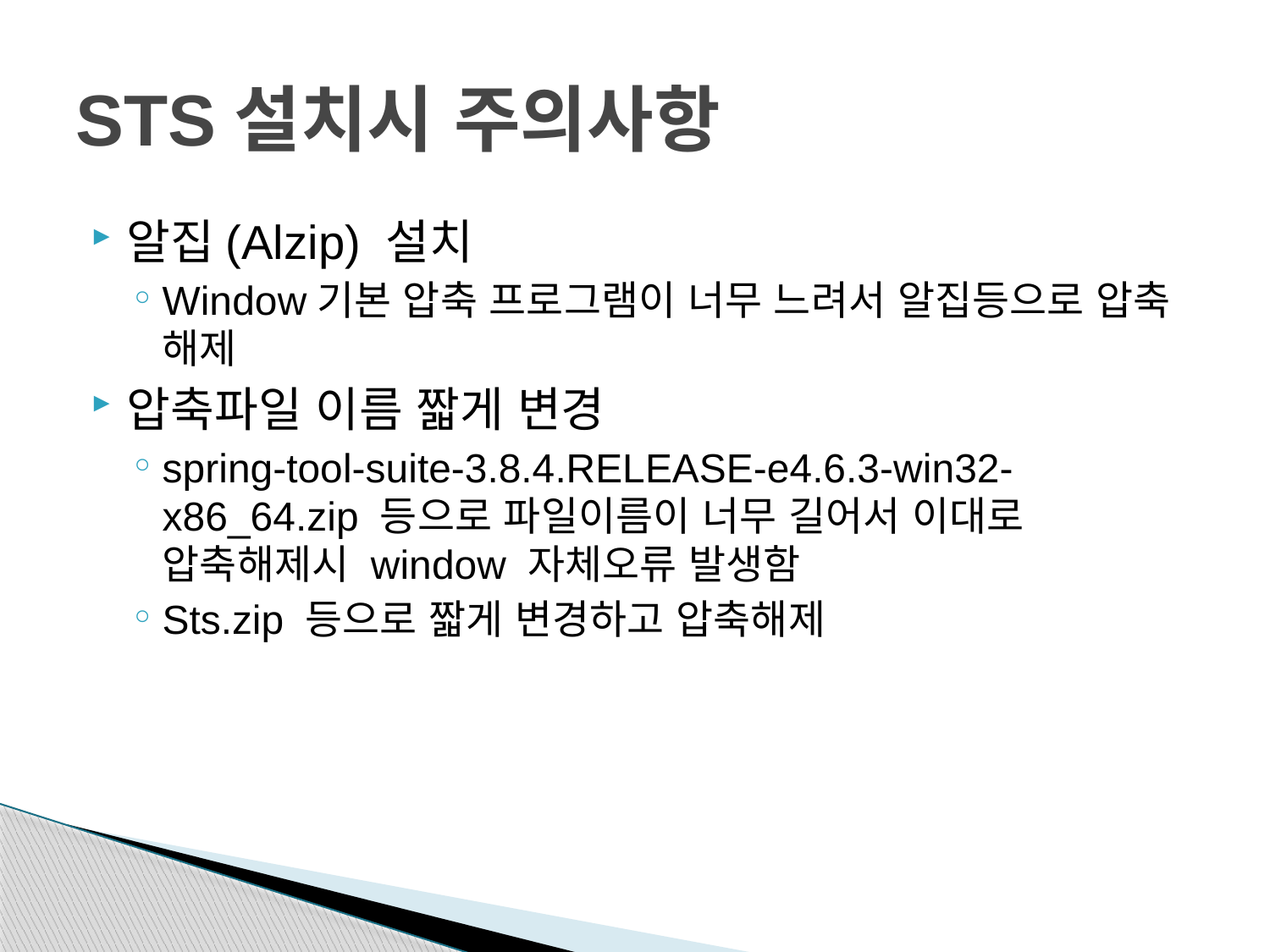

# STS설치시 주의사항
알집(Alzip) 설치
Window기본 압축 프로그램이 너무 느려서 알집등으로 압축 해제
압축파일 이름 짧게 변경
spring-tool-suite-3.8.4.RELEASE-e4.6.3-win32-x86_64.zip 등으로 파일이름이 너무 길어서 이대로 압축해제시 window 자체오류 발생함
Sts.zip 등으로 짧게 변경하고 압축해제